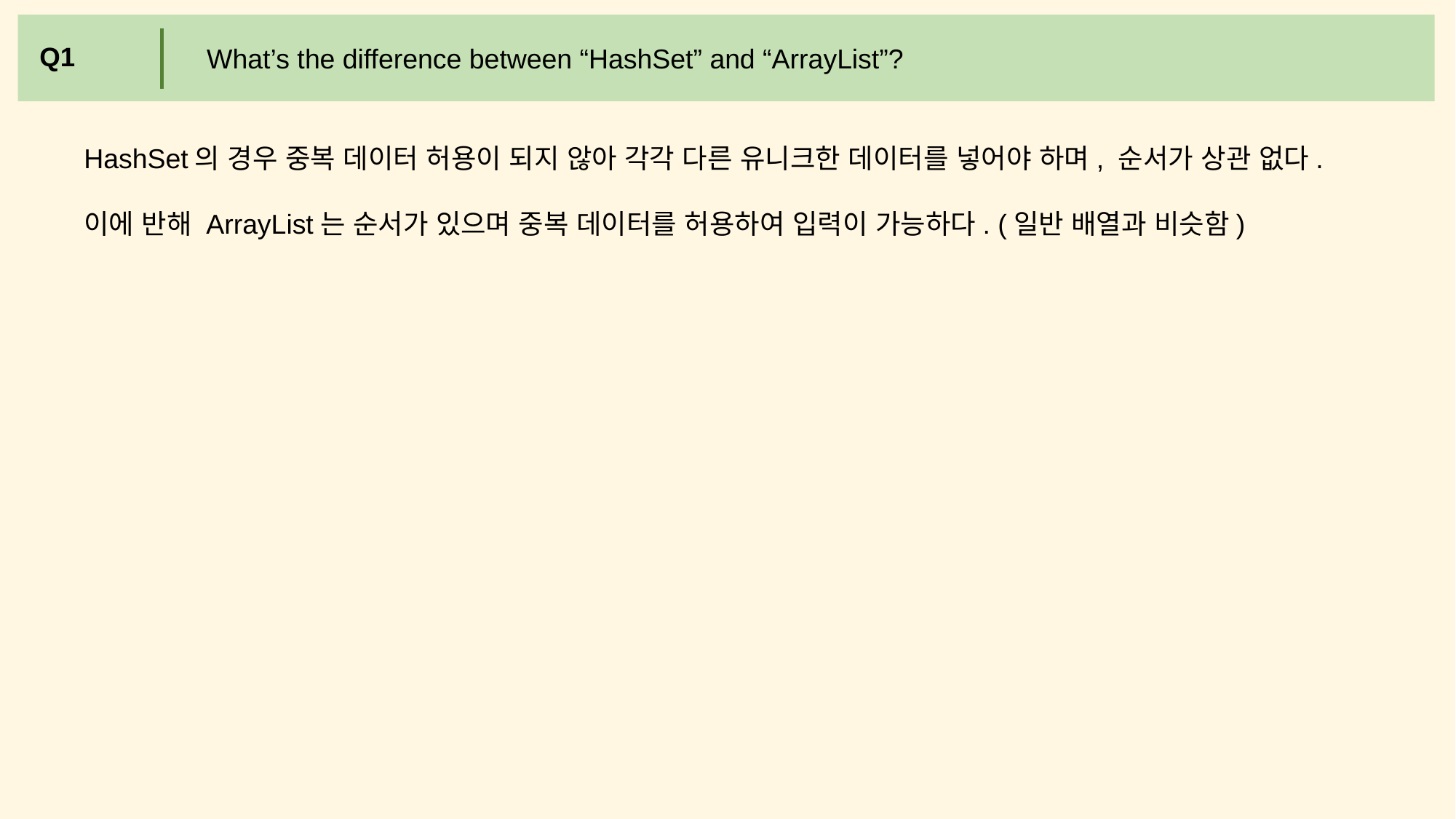

What’s the difference between “HashSet” and “ArrayList”?
Q1
HashSet의 경우 중복 데이터 허용이 되지 않아 각각 다른 유니크한 데이터를 넣어야 하며, 순서가 상관 없다.

이에 반해 ArrayList는 순서가 있으며 중복 데이터를 허용하여 입력이 가능하다. (일반 배열과 비슷함)